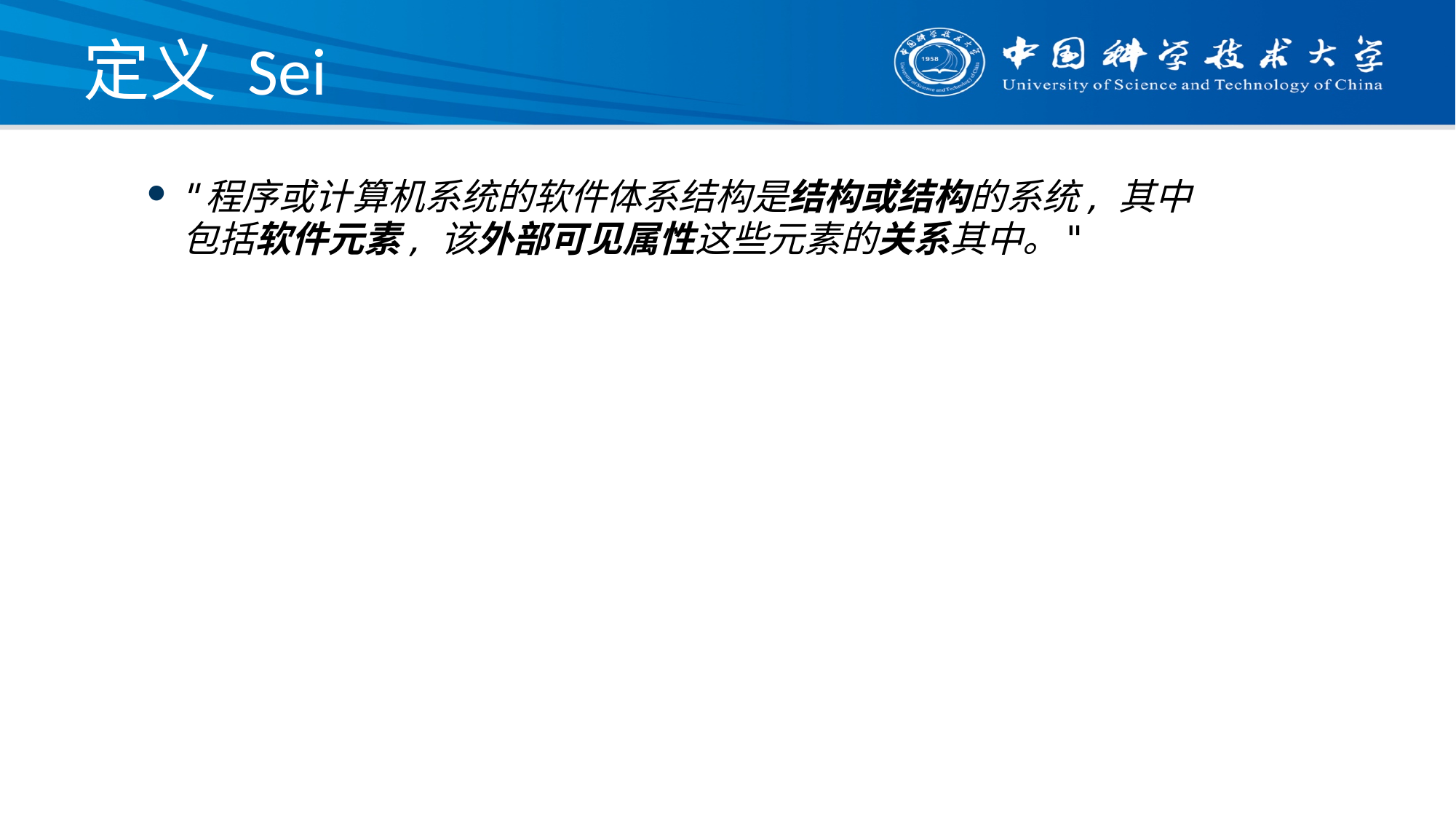

# 定义 Sei
"程序或计算机系统的软件体系结构是结构或结构的系统, 其中包括软件元素, 该外部可见属性这些元素的关系其中。"